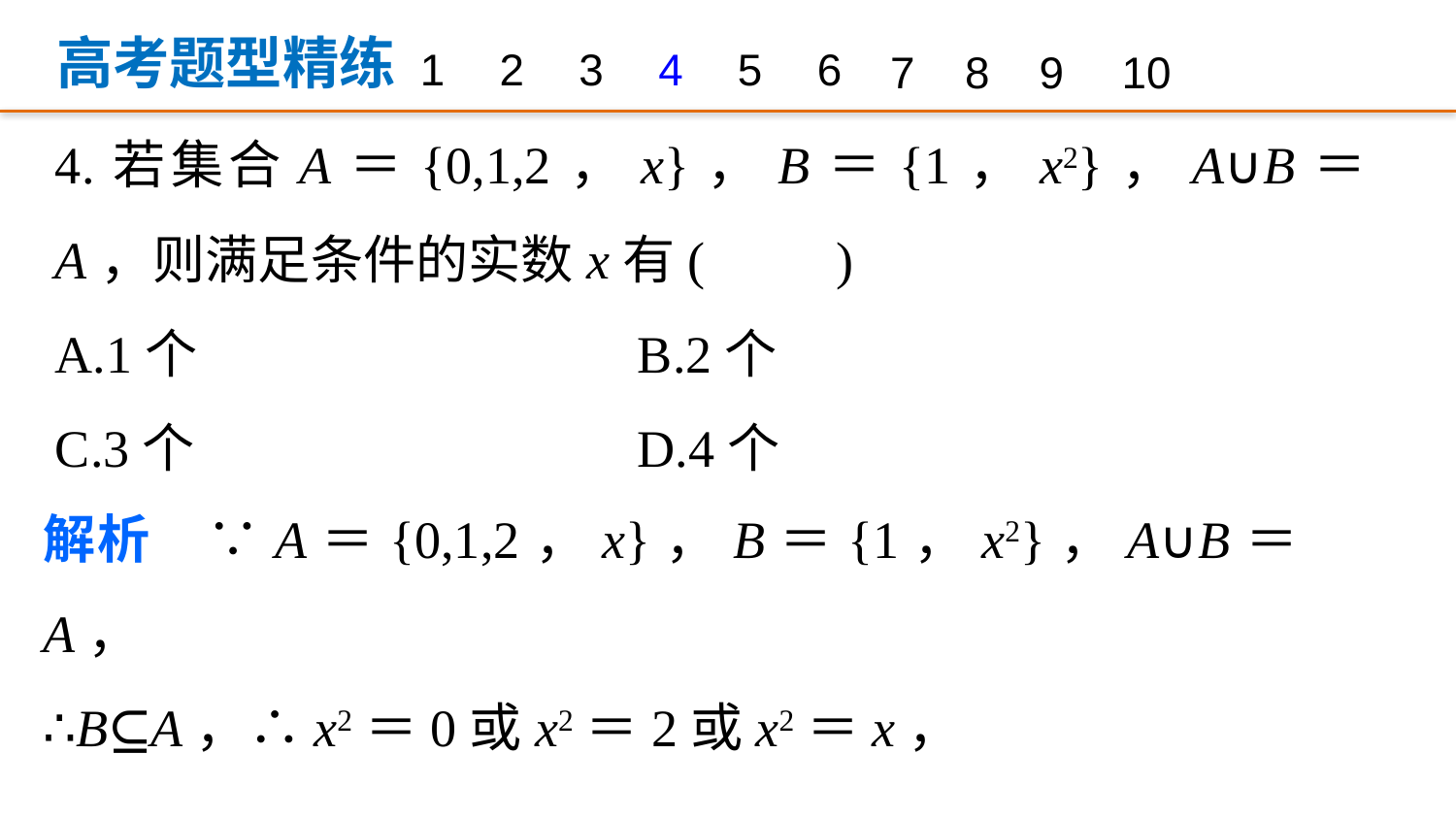

高考题型精练
1
2
3
4
5
6
7
8
9
10
4.若集合A＝{0,1,2，x}，B＝{1，x2}，A∪B＝A，则满足条件的实数x有(　　)
A.1个  			B.2个
C.3个  			D.4个
解析　∵A＝{0,1,2，x}，B＝{1，x2}，A∪B＝A，
∴B⊆A，∴x2＝0或x2＝2或x2＝x，